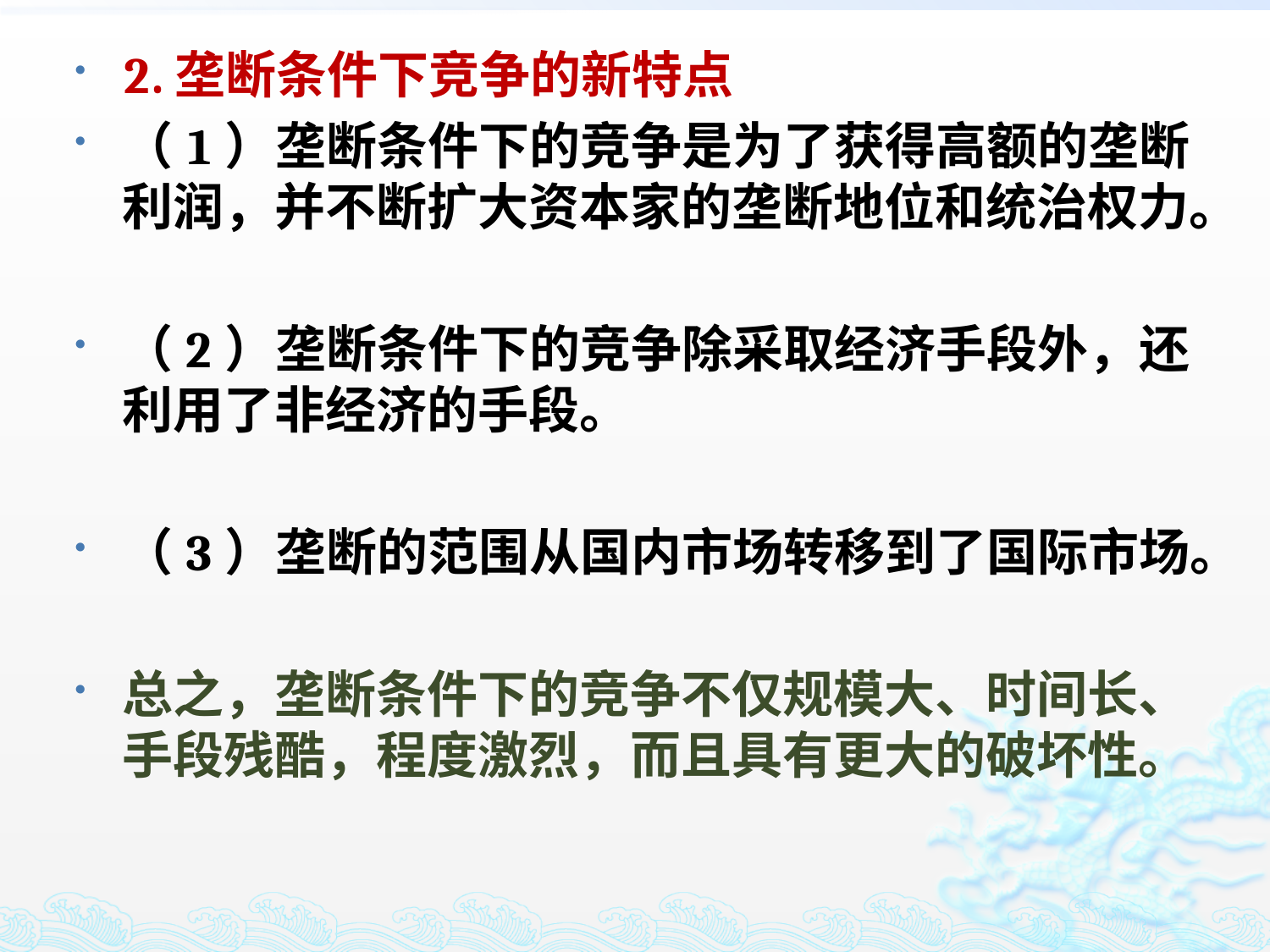

2.垄断条件下竞争的新特点
（1）垄断条件下的竞争是为了获得高额的垄断利润，并不断扩大资本家的垄断地位和统治权力。

（2）垄断条件下的竞争除采取经济手段外，还利用了非经济的手段。

（3）垄断的范围从国内市场转移到了国际市场。

总之，垄断条件下的竞争不仅规模大、时间长、手段残酷，程度激烈，而且具有更大的破坏性。